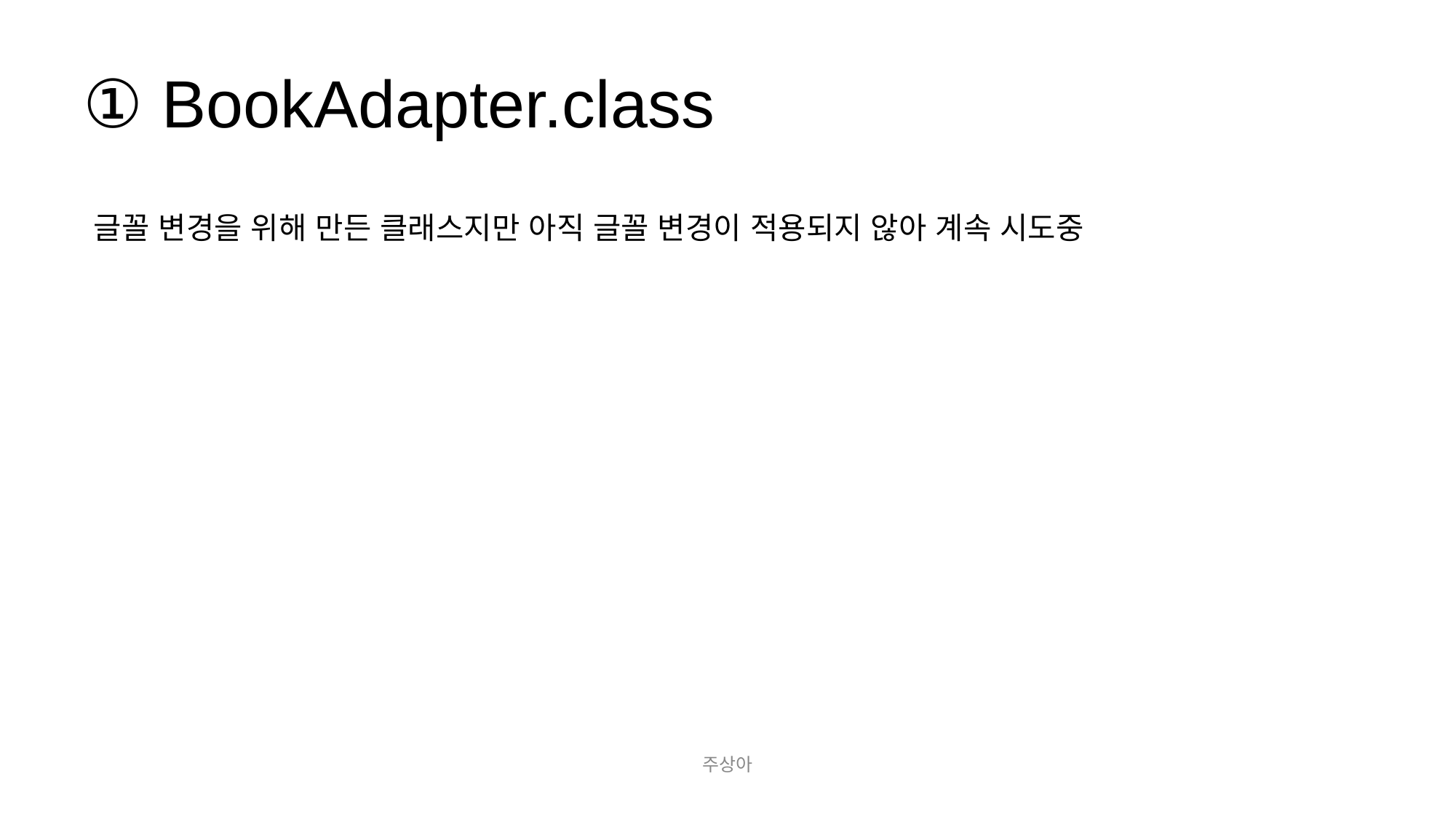

# ① BookAdapter.class
글꼴 변경을 위해 만든 클래스지만 아직 글꼴 변경이 적용되지 않아 계속 시도중
주상아